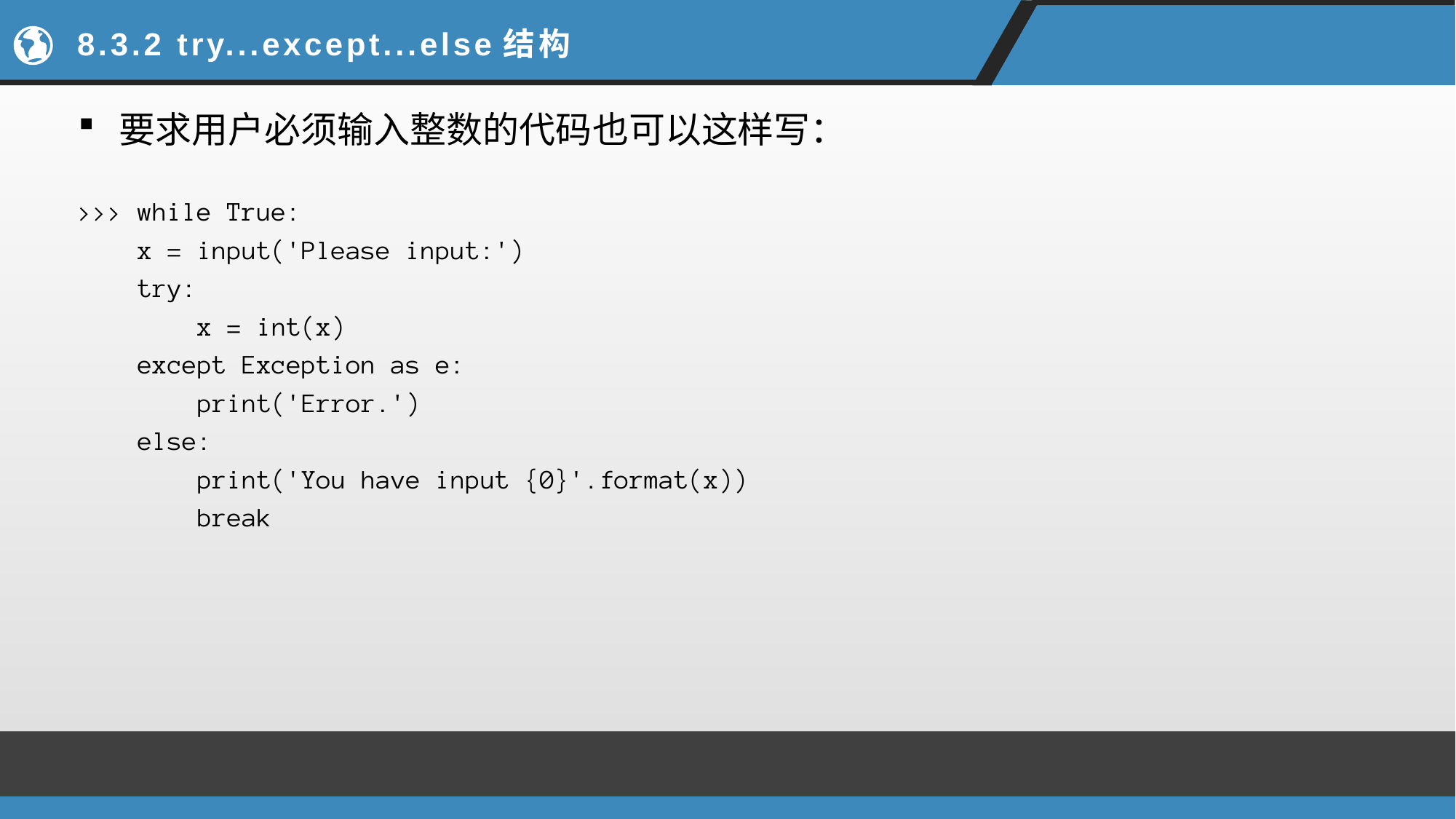

# 8.3.2 try...except...else结构

要求用户必须输入整数的代码也可以这样写：

>>> while True:
    x = input('Please input:')
    try:
        x = int(x)
    except Exception as e:
        print('Error.')
    else:
        print('You have input {0}'.format(x))
        break